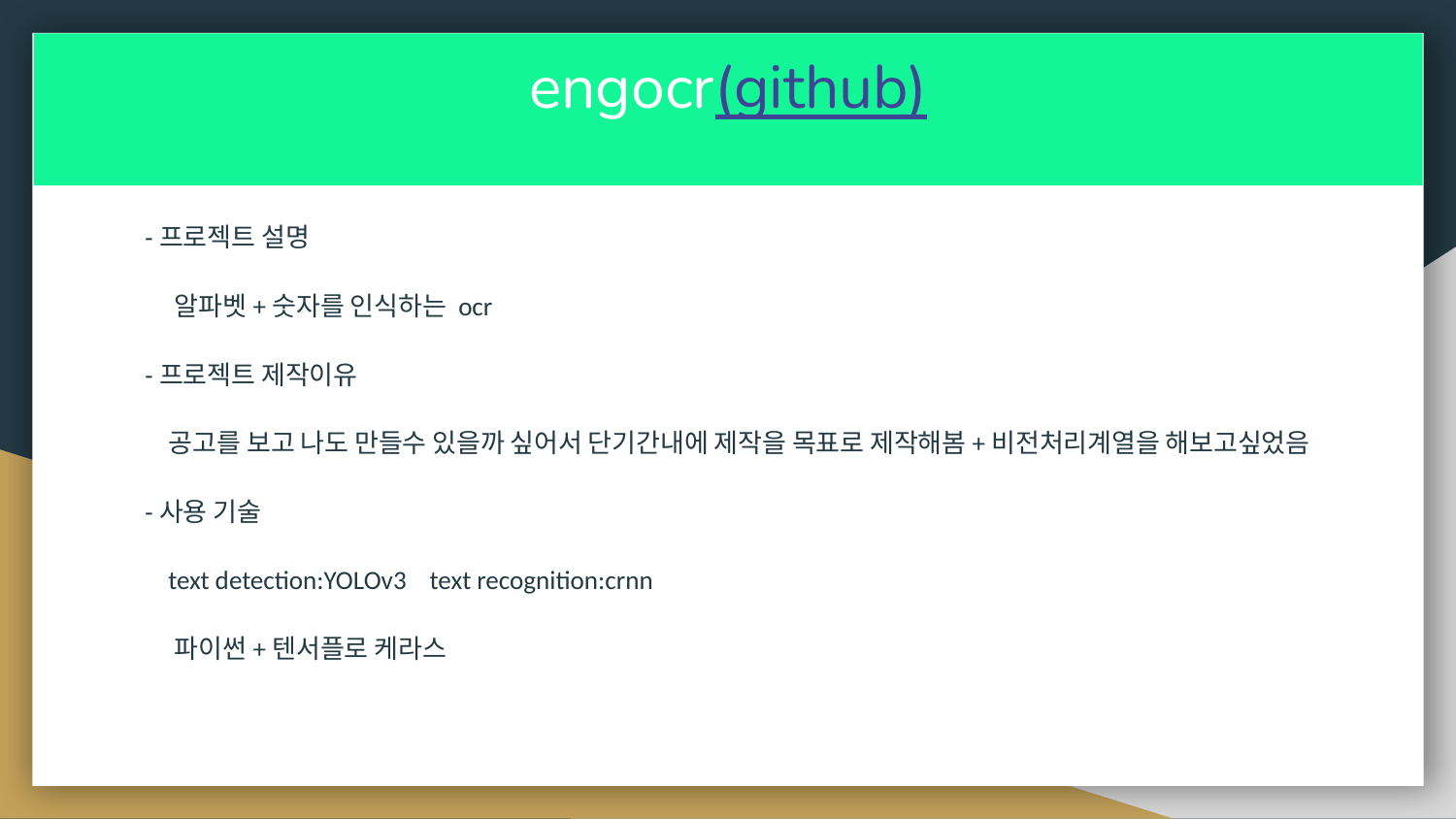

# engocr(github)
-프로젝트 설명
    알파벳+숫자를 인식하는 ocr
-프로젝트 제작이유
   공고를 보고 나도 만들수 있을까 싶어서 단기간내에 제작을 목표로 제작해봄+비전처리계열을 해보고싶었음
-사용 기술
    text detection:YOLOv3    text recognition:crnn
    파이썬+텐서플로 케라스